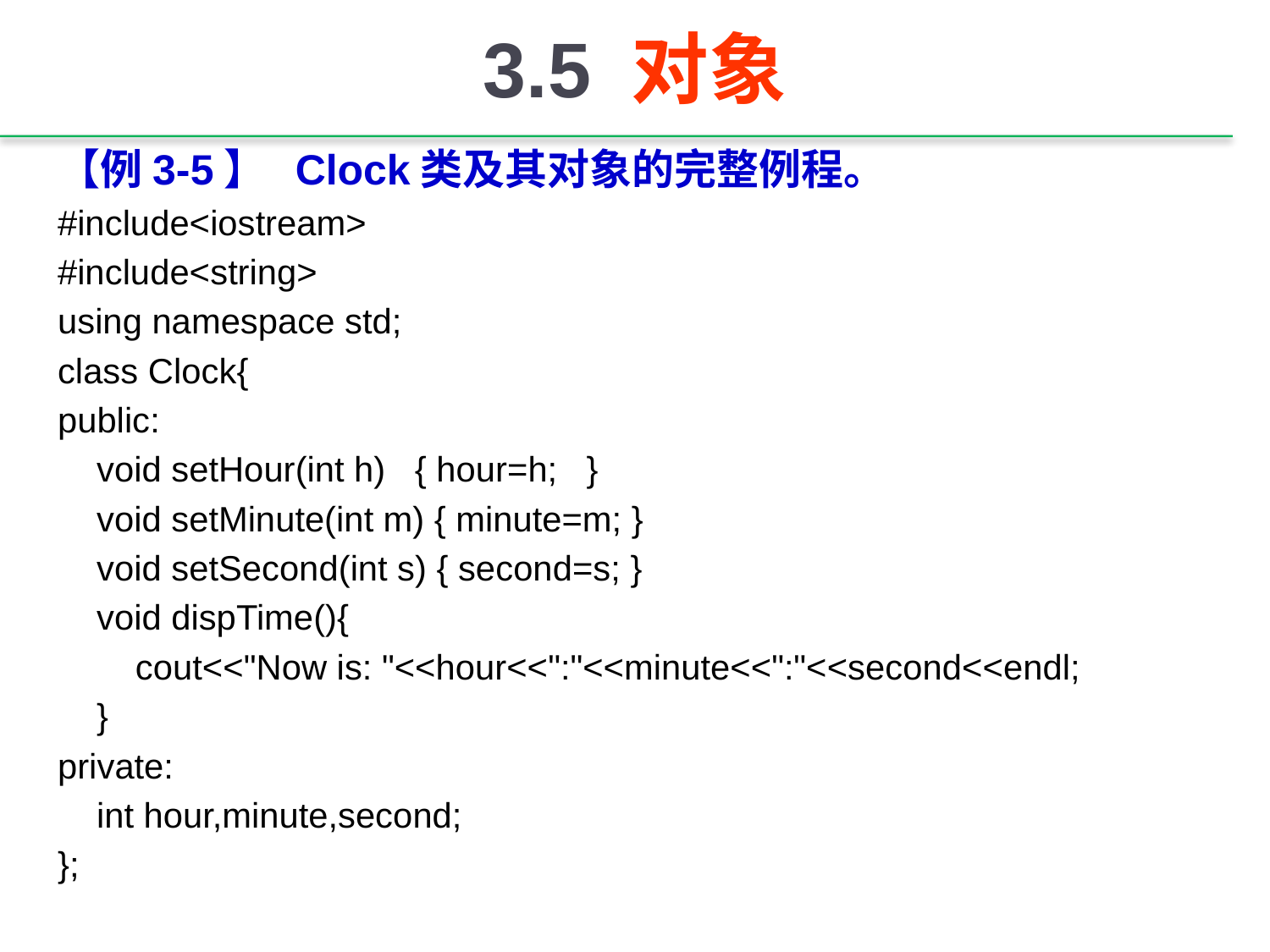

# 3.5 对象
【例3-5】  Clock类及其对象的完整例程。
#include<iostream>
#include<string>
using namespace std;
class Clock{
public:
    void setHour(int h)   { hour=h;   }
    void setMinute(int m) { minute=m; }
    void setSecond(int s) { second=s; }
    void dispTime(){
        cout<<"Now is: "<<hour<<":"<<minute<<":"<<second<<endl;
    }
private:
    int hour,minute,second;
};